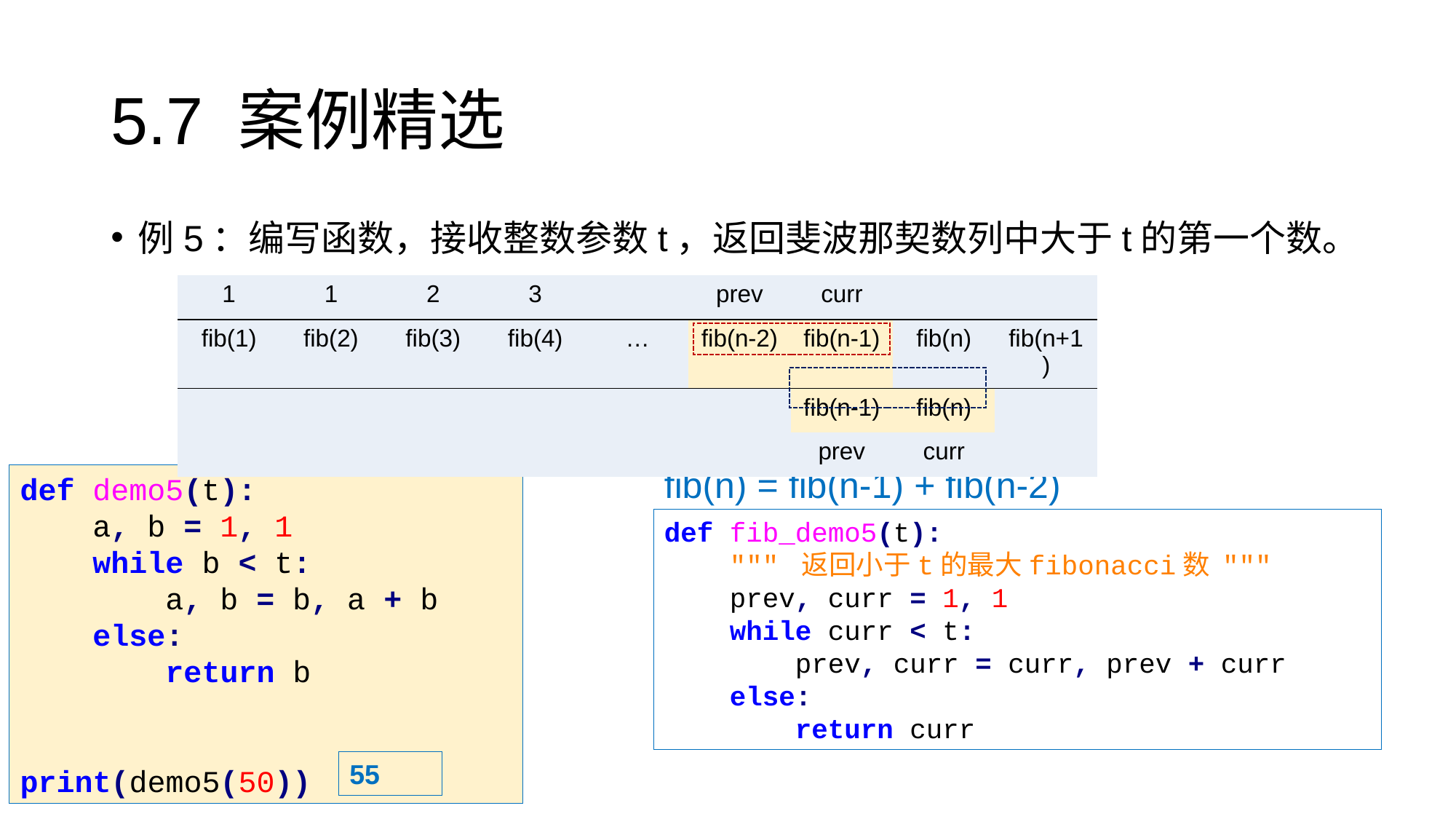

# 5.7 案例精选
例5：编写函数，接收整数参数t，返回斐波那契数列中大于t的第一个数。
| 1 | 1 | 2 | 3 |  | prev | curr |  |  |
| --- | --- | --- | --- | --- | --- | --- | --- | --- |
| fib(1) | fib(2) | fib(3) | fib(4) | … | fib(n-2) | fib(n-1) | fib(n) | fib(n+1) |
|  |  |  |  |  |  | fib(n-1) | fib(n) |  |
|  |  |  |  |  |  | prev | curr |  |

fib(n) = fib(n-1) + fib(n-2)
def demo5(t):
    a, b = 1, 1
    while b < t:
        a, b = b, a + b
    else:
        return b

print(demo5(50))
def fib_demo5(t):
    """ 返回小于t的最大fibonacci数 """
    prev, curr = 1, 1
    while curr < t:
        prev, curr = curr, prev + curr
    else:
        return curr
55